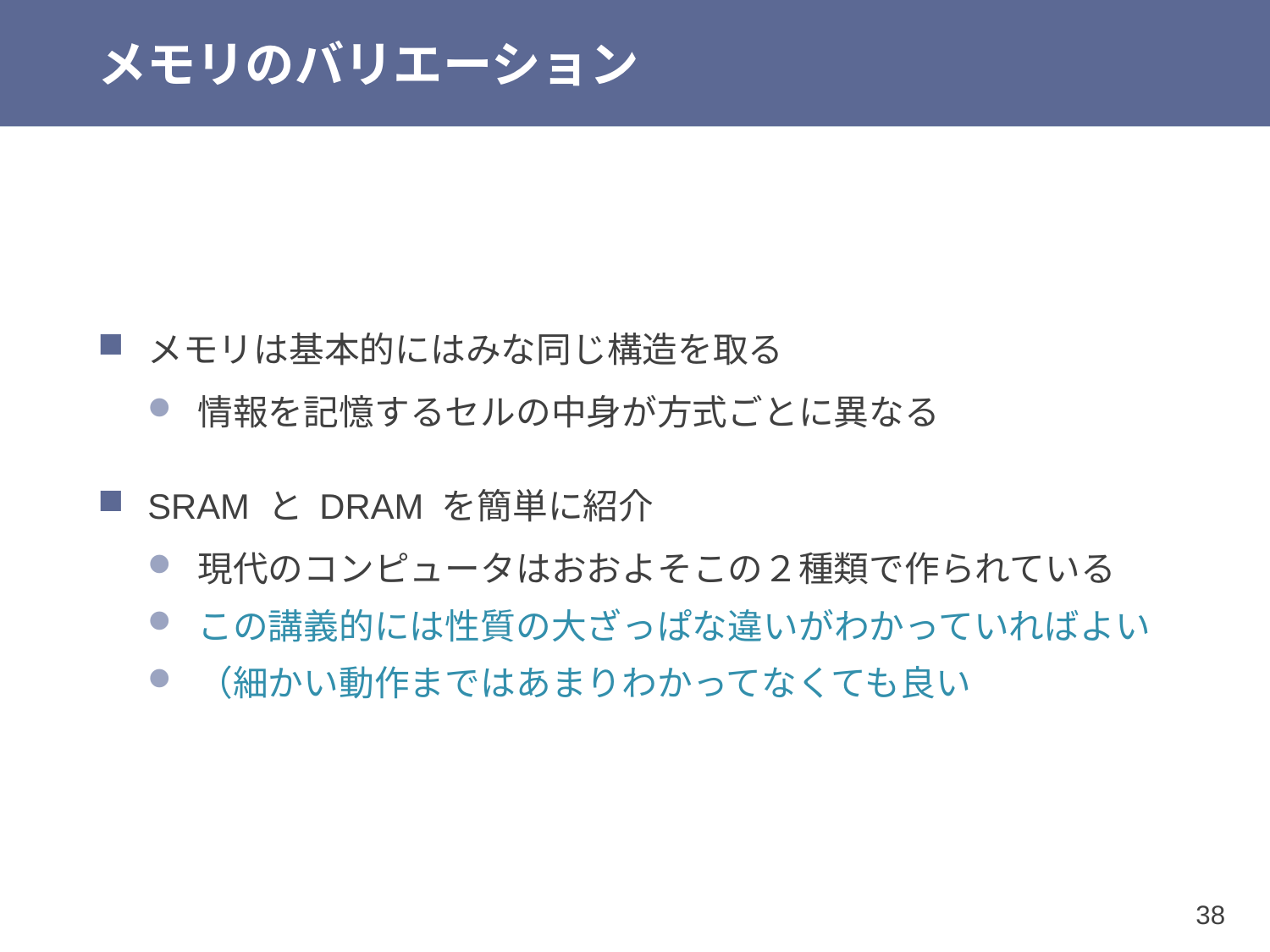

# メモリのバリエーション
メモリは基本的にはみな同じ構造を取る
情報を記憶するセルの中身が方式ごとに異なる
SRAM と DRAM を簡単に紹介
現代のコンピュータはおおよそこの２種類で作られている
この講義的には性質の大ざっぱな違いがわかっていればよい
（細かい動作まではあまりわかってなくても良い